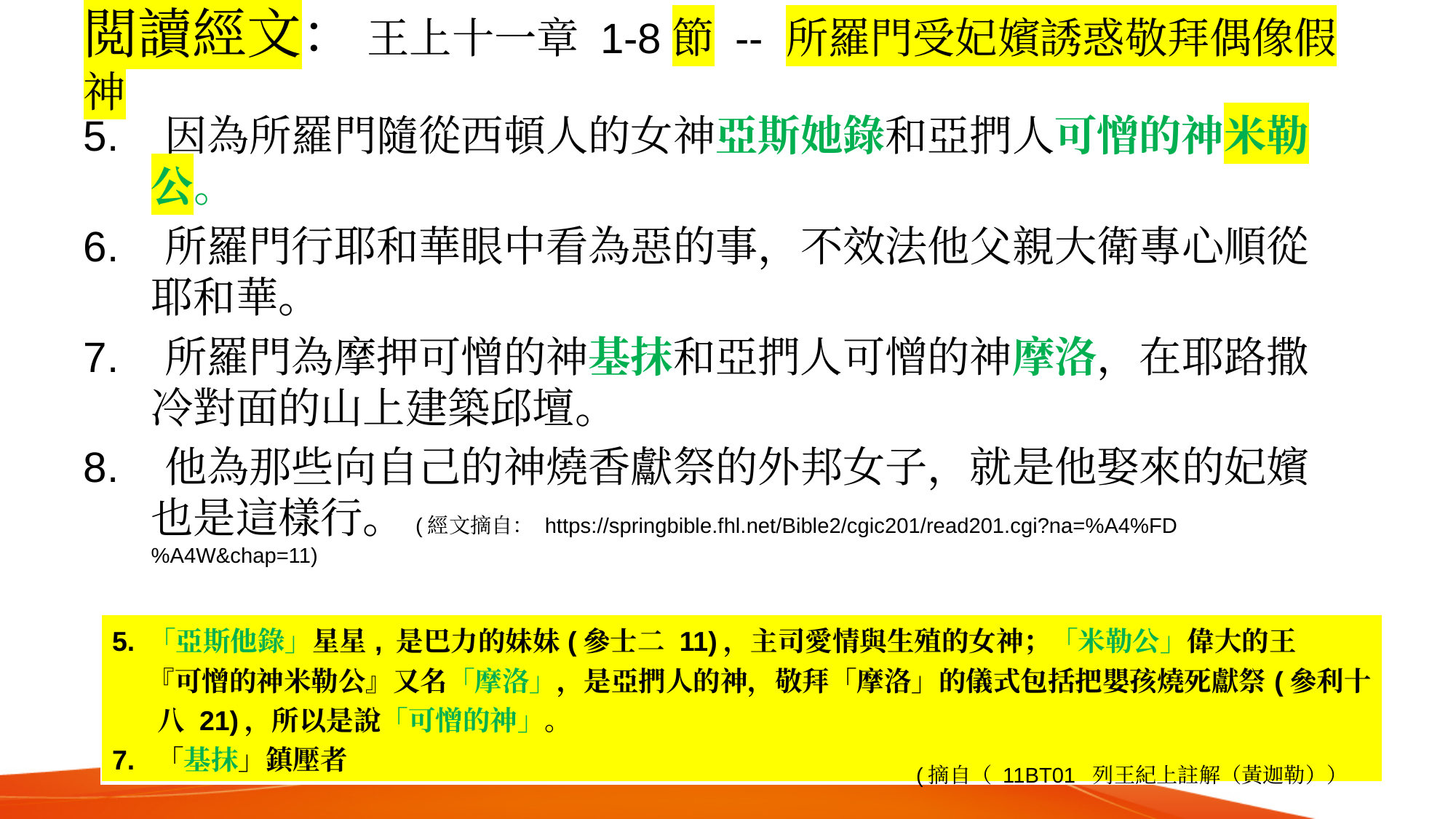

# 閲讀經文： 王上十一章 1-8節 -- 所羅門受妃嬪誘惑敬拜偶像假神
5.   因為所羅門隨從西頓人的女神亞斯她錄和亞捫人可憎的神米勒公。
6.   所羅門行耶和華眼中看為惡的事，不效法他父親大衛專心順從耶和華。
7.   所羅門為摩押可憎的神基抹和亞捫人可憎的神摩洛，在耶路撒冷對面的山上建築邱壇。
8.   他為那些向自己的神燒香獻祭的外邦女子，就是他娶來的妃嬪也是這樣行。(經文摘自： https://springbible.fhl.net/Bible2/cgic201/read201.cgi?na=%A4%FD%A4W&chap=11)

| 5. 「亞斯他錄」星星, 是巴力的妹妹(參士二 11)，主司愛情與生殖的女神；「米勒公」偉大的王 『可憎的神米勒公』又名「摩洛」，是亞捫人的神，敬拜「摩洛」的儀式包括把嬰孩燒死獻祭(參利十八 21)，所以是說「可憎的神」。 7. 「基抹」鎮壓者 |
| --- |
(摘自（ 11BT01  列王紀上註解（黃迦勒））